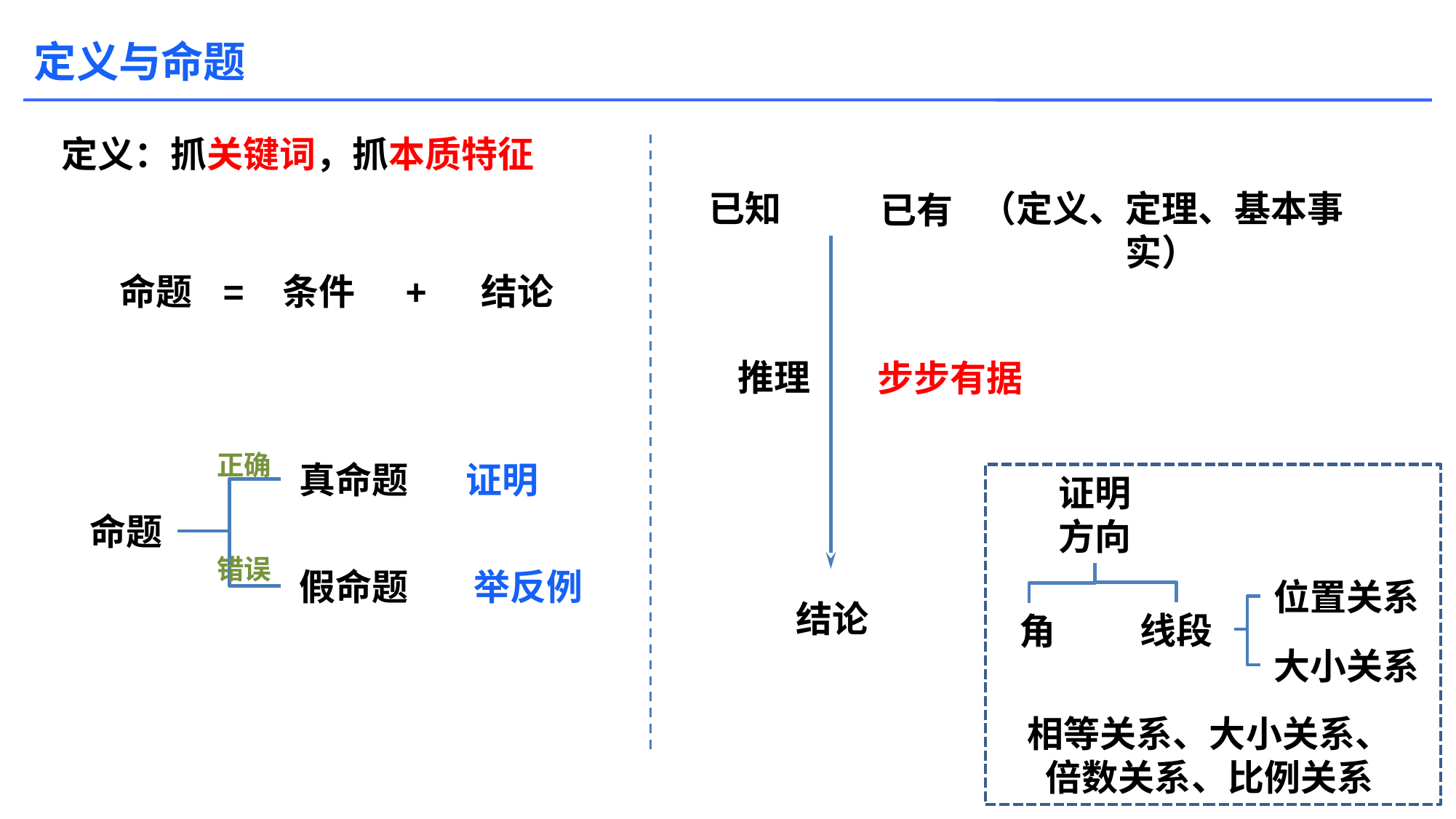

定义与命题

定义：抓关键词，抓本质特征
已知
（定义、定理、基本事实）
已有
=
结论
条件
命题
+
推理
步步有据
正确
真命题
证明

证明方向
命题
错误
举反例
假命题
位置关系
结论
线段
角
大小关系
相等关系、大小关系、
倍数关系、比例关系